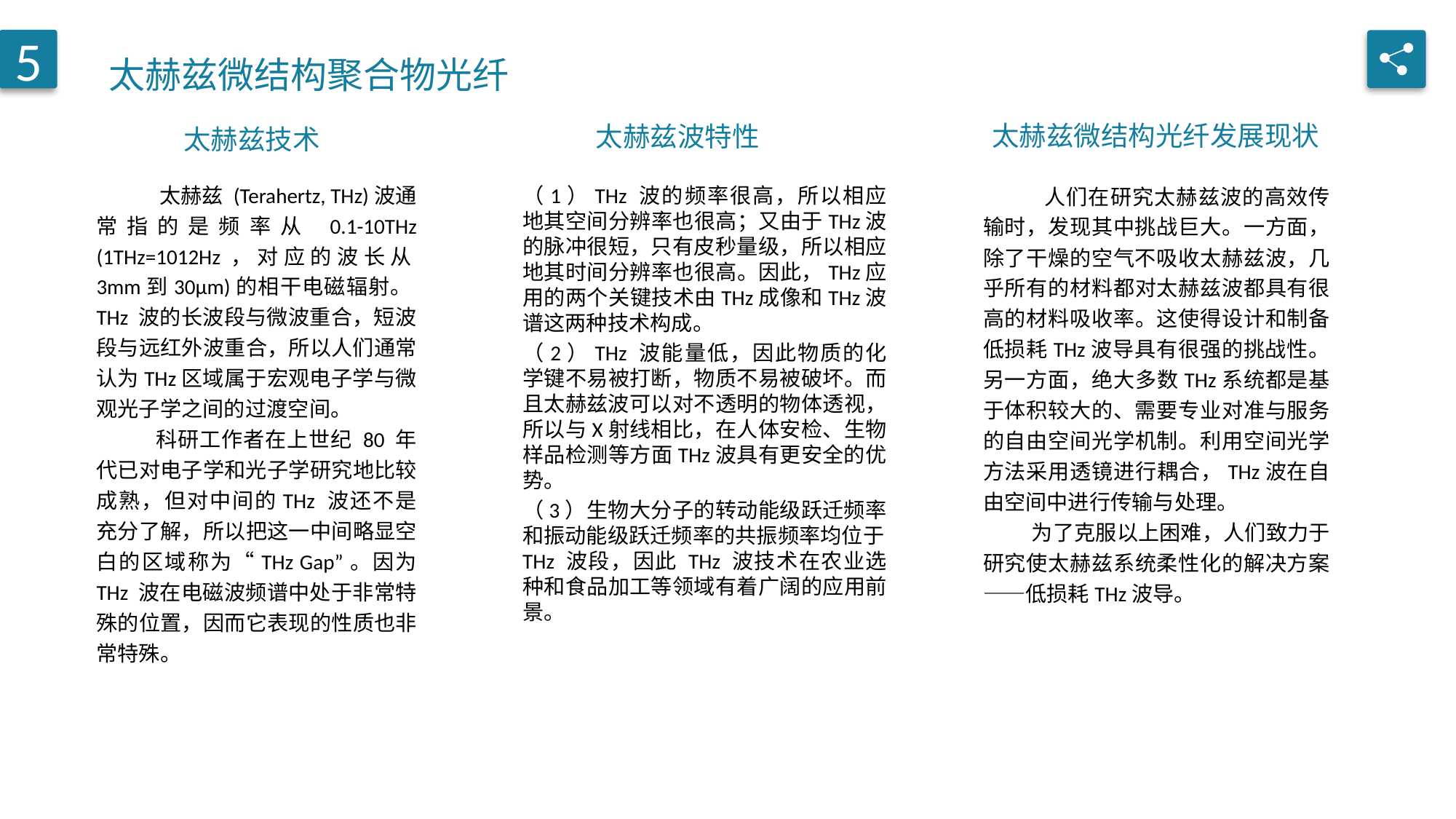

太赫兹微结构聚合物光纤
5

太赫兹微结构光纤发展现状
太赫兹波特性
太赫兹技术
            太赫兹 (Terahertz, THz)波通常指的是频率从 0.1-10THz (1THz=1012Hz，对应的波长从3mm到30μm)的相干电磁辐射。THz 波的长波段与微波重合，短波段与远红外波重合，所以人们通常认为THz区域属于宏观电子学与微观光子学之间的过渡空间。
          科研工作者在上世纪 80 年代已对电子学和光子学研究地比较成熟，但对中间的THz 波还不是充分了解，所以把这一中间略显空白的区域称为“THz Gap”。因为 THz 波在电磁波频谱中处于非常特殊的位置，因而它表现的性质也非常特殊。

          人们在研究太赫兹波的高效传输时，发现其中挑战巨大。一方面，除了干燥的空气不吸收太赫兹波，几乎所有的材料都对太赫兹波都具有很高的材料吸收率。这使得设计和制备低损耗THz波导具有很强的挑战性。另一方面，绝大多数THz系统都是基于体积较大的、需要专业对准与服务的自由空间光学机制。利用空间光学方法采用透镜进行耦合，THz波在自由空间中进行传输与处理。
         为了克服以上困难，人们致力于研究使太赫兹系统柔性化的解决方案——低损耗THz波导。

（1）THz 波的频率很高，所以相应地其空间分辨率也很高；又由于THz波的脉冲很短，只有皮秒量级，所以相应地其时间分辨率也很高。因此，THz应用的两个关键技术由THz成像和THz波谱这两种技术构成。
（2）THz 波能量低，因此物质的化学键不易被打断，物质不易被破坏。而且太赫兹波可以对不透明的物体透视，所以与X射线相比，在人体安检、生物样品检测等方面THz波具有更安全的优势。
（3）生物大分子的转动能级跃迁频率和振动能级跃迁频率的共振频率均位于THz 波段，因此 THz 波技术在农业选种和食品加工等领域有着广阔的应用前景。